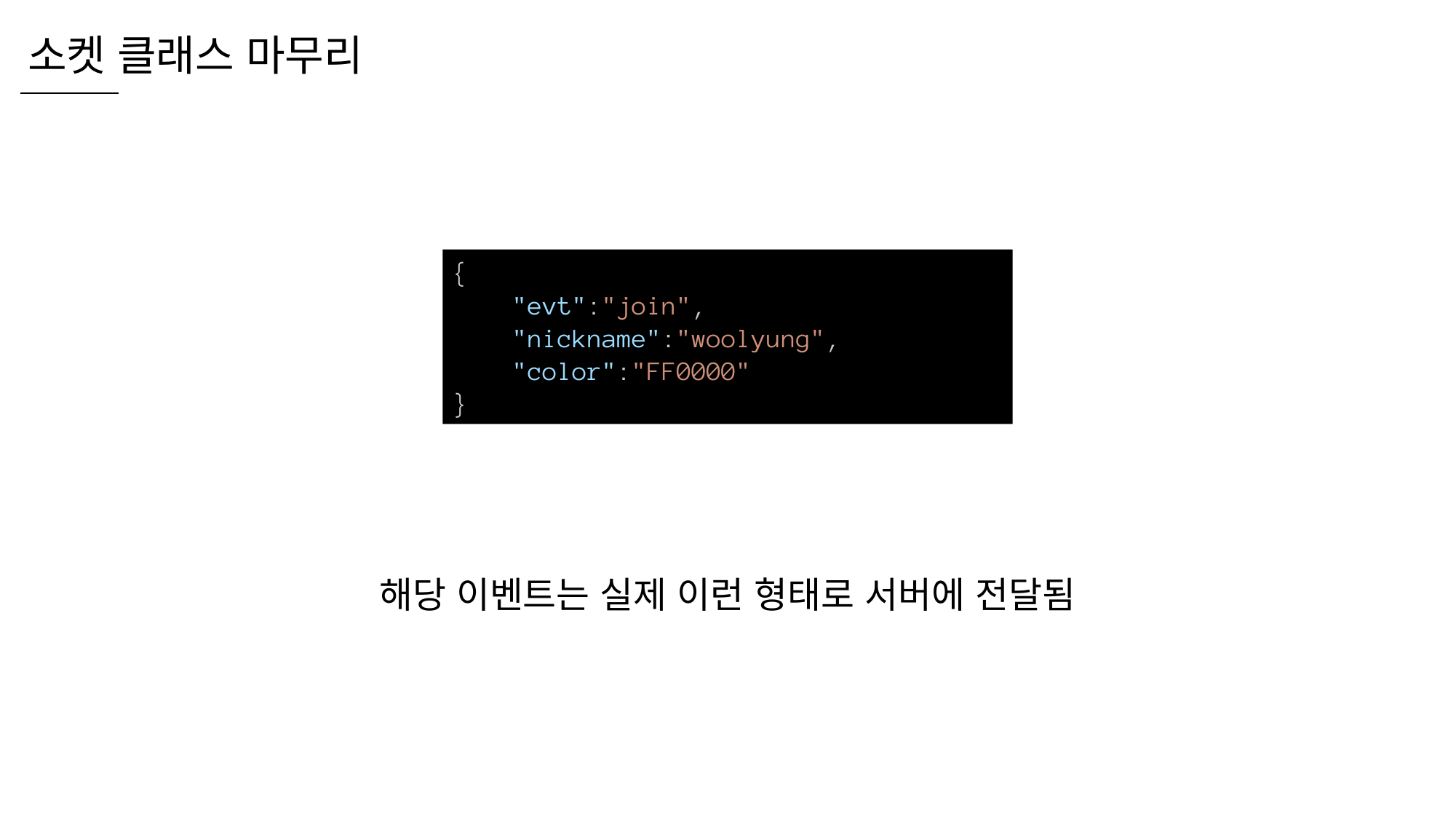

소켓 클래스 마무리
{
    "evt":"join",
    "nickname":"woolyung",
    "color":"FF0000"
}
해당 이벤트는 실제 이런 형태로 서버에 전달됨